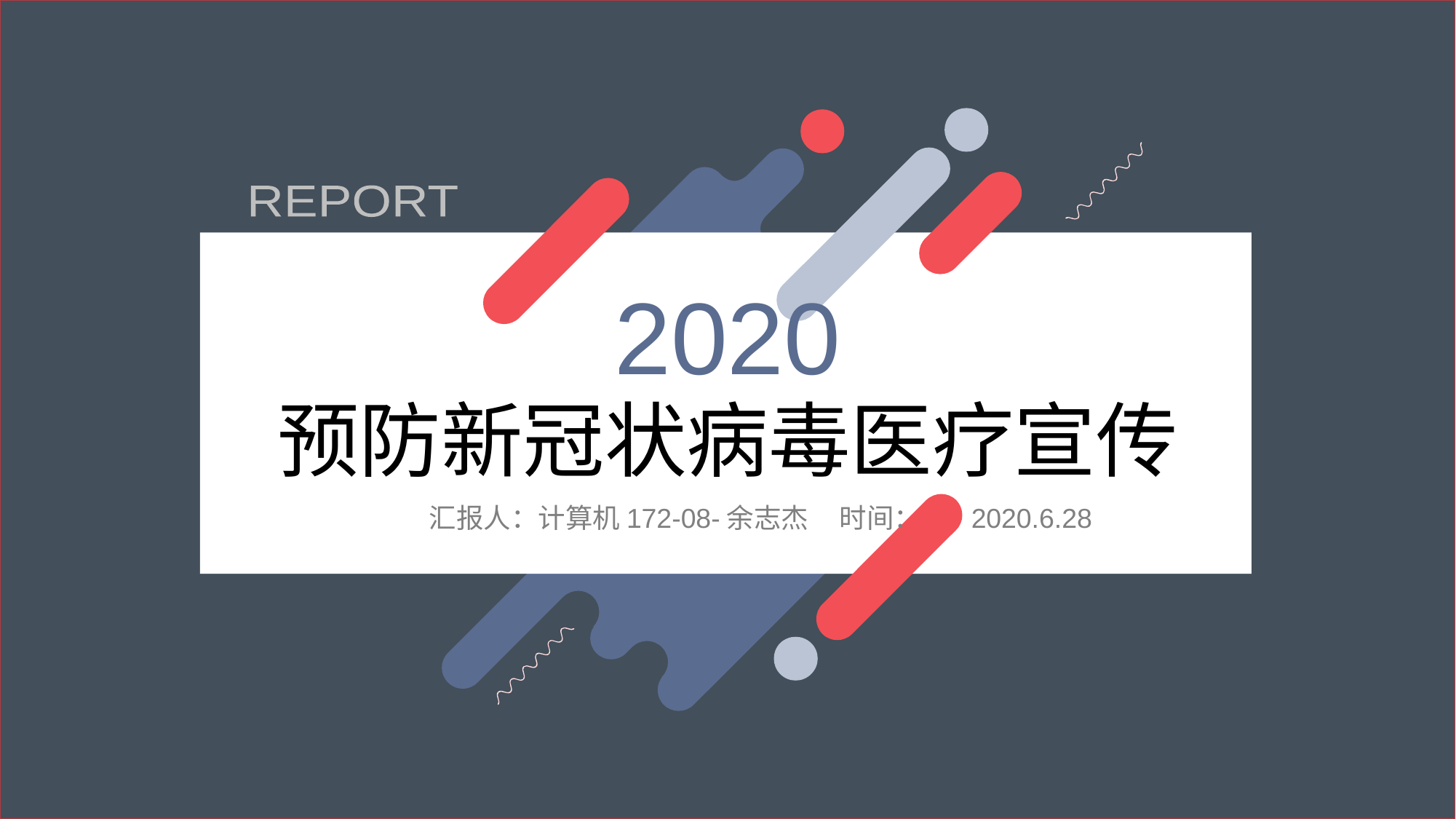

REPORT
2020
# 预防新冠状病毒医疗宣传
汇报人：计算机172-08-余志杰     时间：       2020.6.28